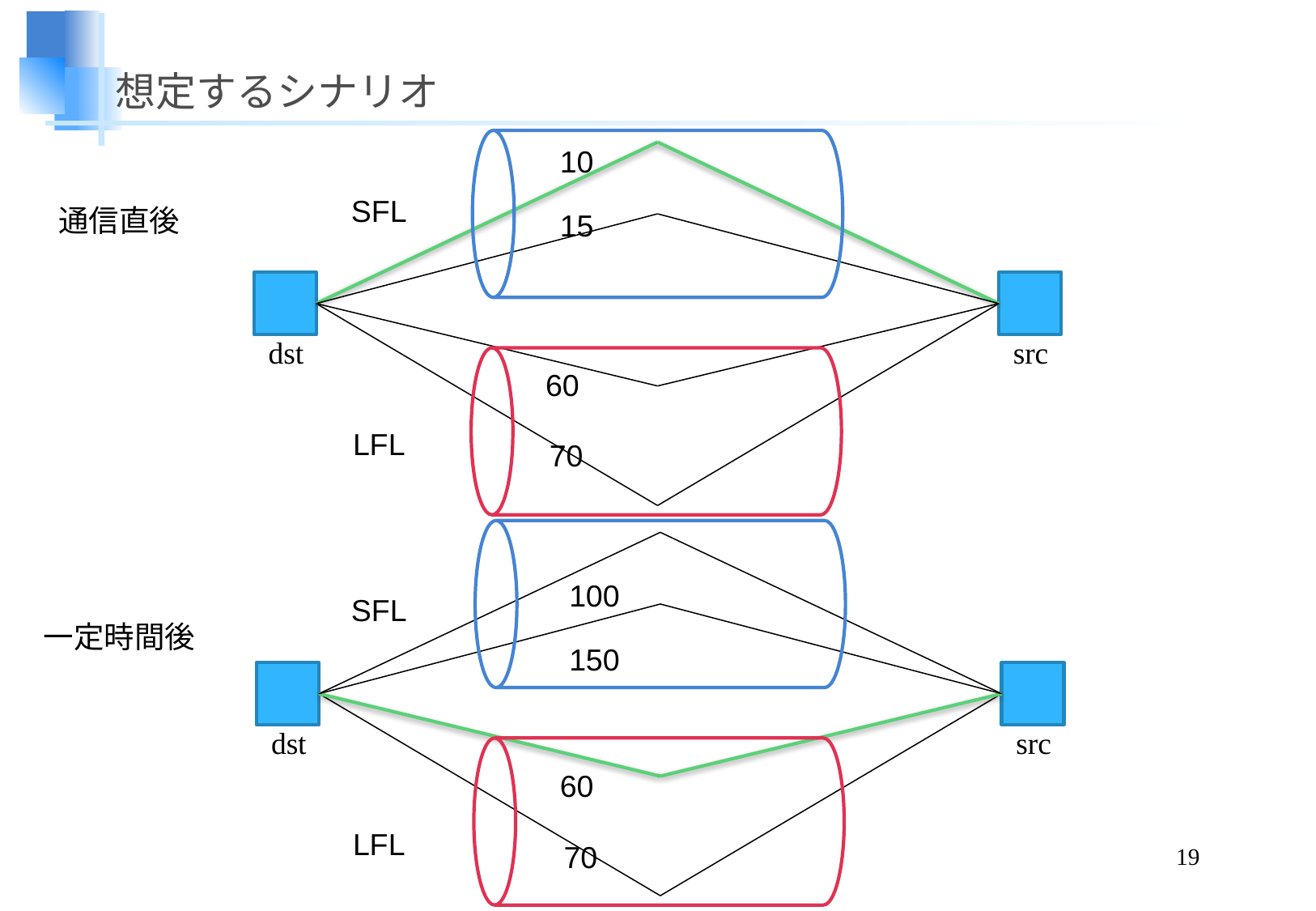

# 想定するシナリオ
10
SFL
通信直後
15

dst
src
60

LFL
70
100
SFL
一定時間後
150

dst
src
60
LFL
70
19